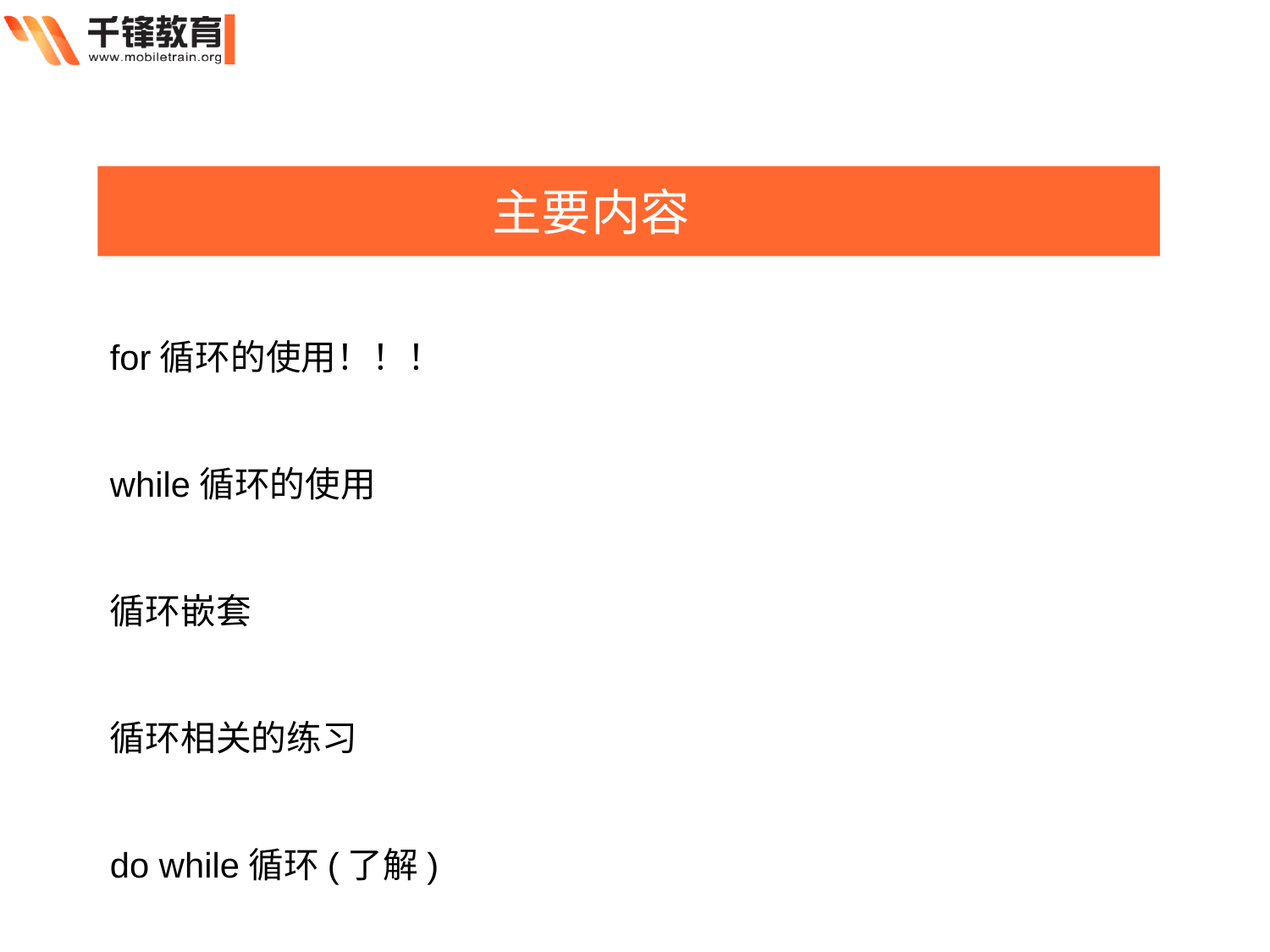

主要内容
for循环的使用！！！

while循环的使用

循环嵌套

循环相关的练习

do while循环(了解)